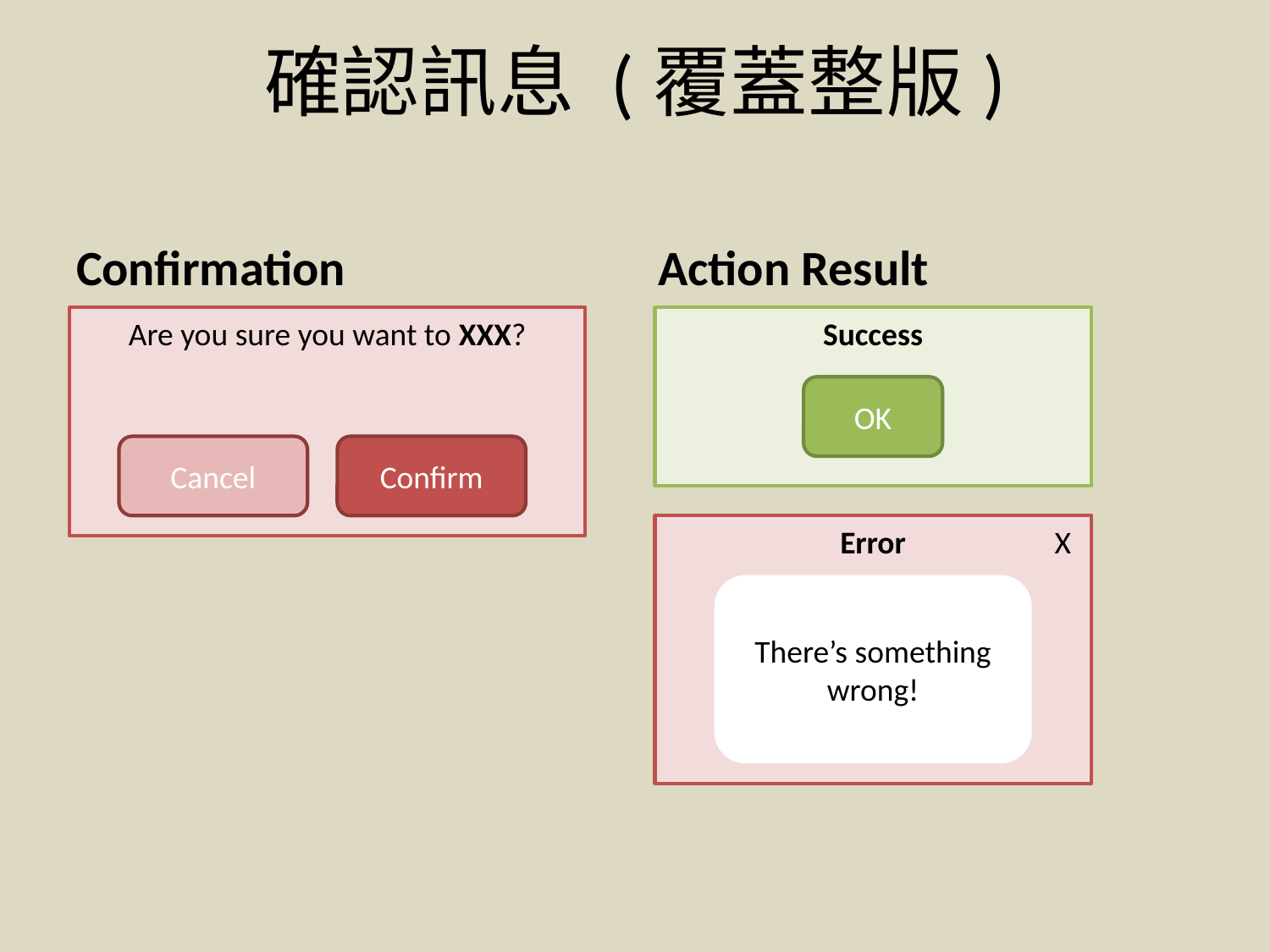

# 確認訊息 (覆蓋整版)
Confirmation
Action Result
Are you sure you want to XXX?
Success
OK
Cancel
Confirm
Error
X
There’s something wrong!